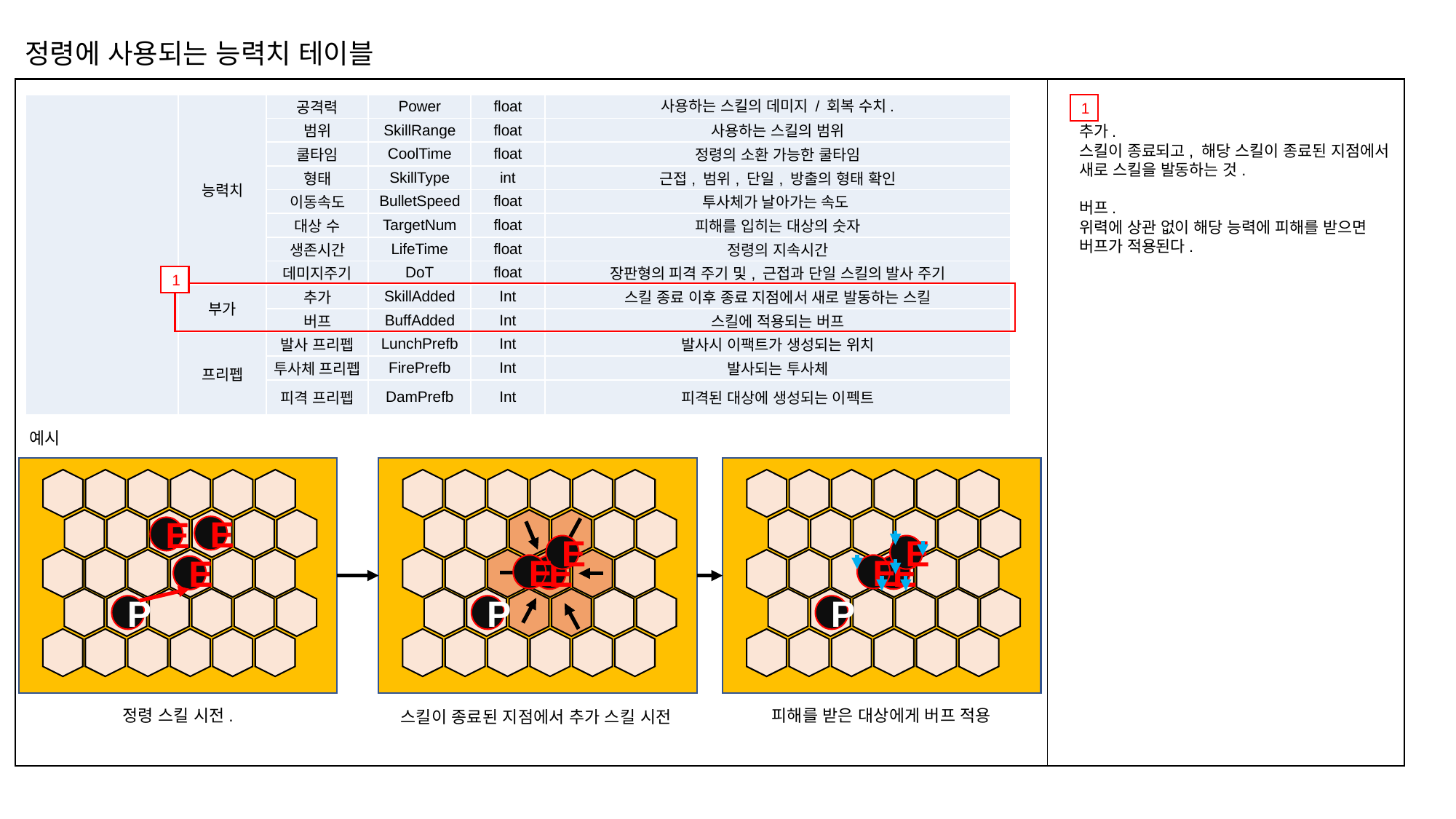

정령에 사용되는 능력치 테이블

1
|  | 능력치 | 공격력 | Power | float | 사용하는 스킬의 데미지 / 회복 수치. |
| --- | --- | --- | --- | --- | --- |
|  |  | 범위 | SkillRange | float | 사용하는 스킬의 범위 |
|  |  | 쿨타임 | CoolTime | float | 정령의 소환 가능한 쿨타임 |
|  |  | 형태 | SkillType | int | 근접, 범위, 단일, 방출의 형태 확인 |
|  |  | 이동속도 | BulletSpeed | float | 투사체가 날아가는 속도 |
|  |  | 대상 수 | TargetNum | float | 피해를 입히는 대상의 숫자 |
|  |  | 생존시간 | LifeTime | float | 정령의 지속시간 |
|  |  | 데미지주기 | DoT | float | 장판형의 피격 주기 및, 근접과 단일 스킬의 발사 주기 |
|  | 부가 | 추가 | SkillAdded | Int | 스킬 종료 이후 종료 지점에서 새로 발동하는 스킬 |
|  |  | 버프 | BuffAdded | Int | 스킬에 적용되는 버프 |
|  | 프리펩 | 발사 프리펩 | LunchPrefb | Int | 발사시 이팩트가 생성되는 위치 |
|  |  | 투사체 프리펩 | FirePrefb | Int | 발사되는 투사체 |
|  |  | 피격 프리펩 | DamPrefb | Int | 피격된 대상에 생성되는 이펙트 |
추가.
스킬이 종료되고, 해당 스킬이 종료된 지점에서 새로 스킬을 발동하는 것.

버프.
위력에 상관 없이 해당 능력에 피해를 받으면 버프가 적용된다.
1

예시

E
E
E
E

E
E
E
E
E

P
P
P

피해를 받은 대상에게 버프 적용
정령 스킬 시전.
스킬이 종료된 지점에서 추가 스킬 시전